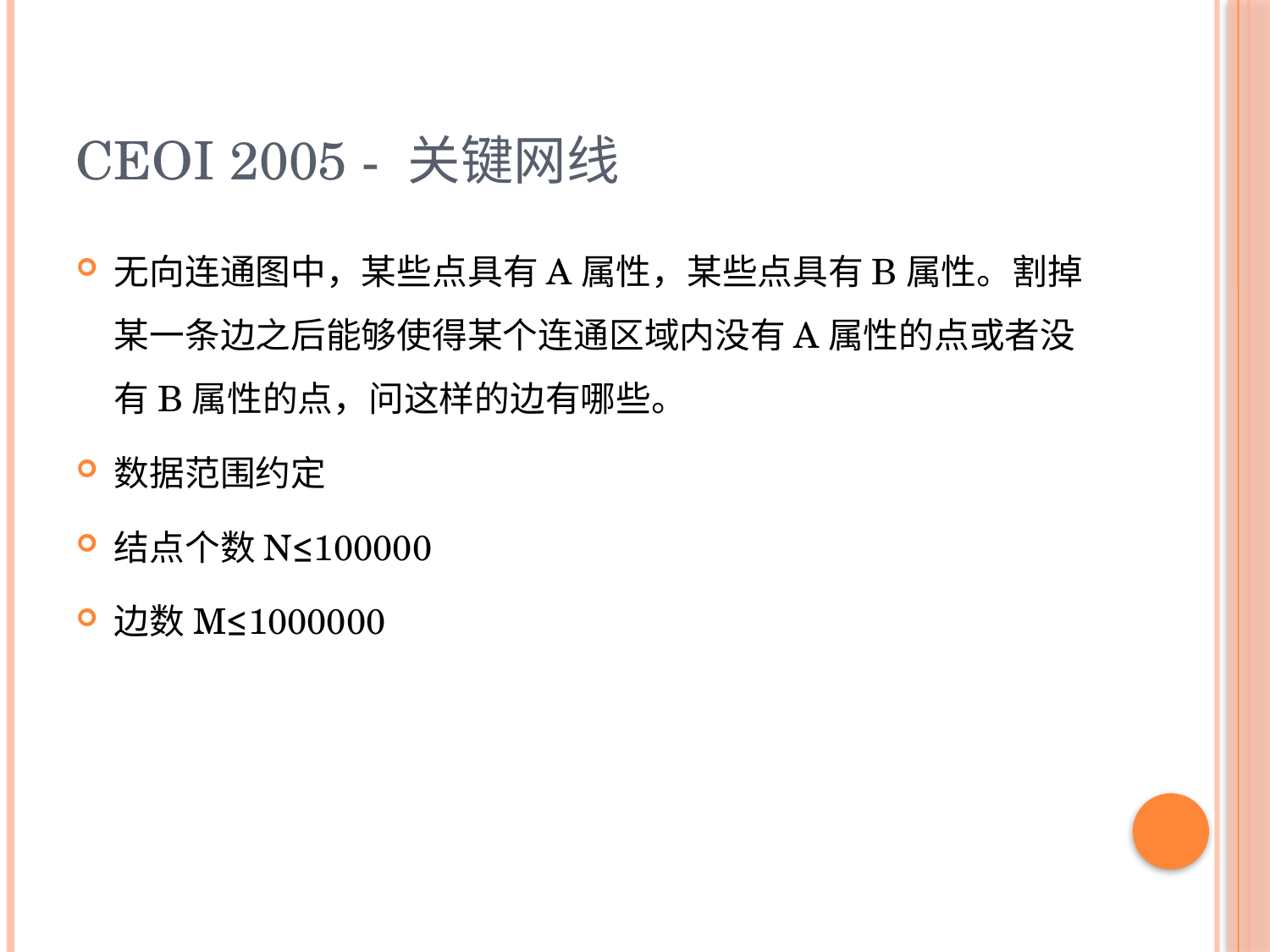

# CEOI 2005 - 关键网线
无向连通图中，某些点具有A属性，某些点具有B属性。割掉某一条边之后能够使得某个连通区域内没有A属性的点或者没有B属性的点，问这样的边有哪些。
数据范围约定
结点个数N≤100000
边数M≤1000000